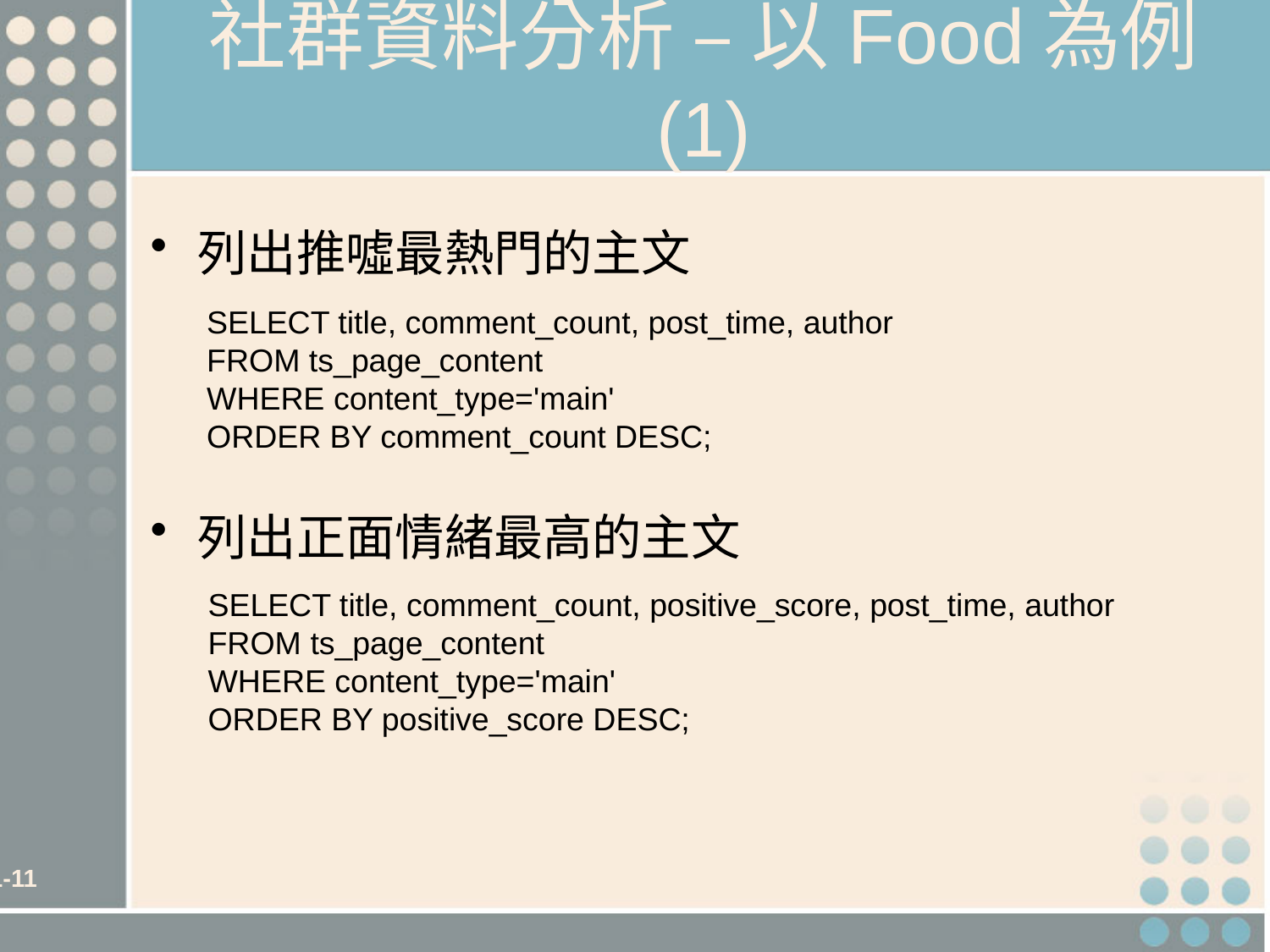

# 社群資料分析 – 以Food為例 (1)
列出推噓最熱門的主文

列出正面情緒最高的主文
SELECT title, comment_count, post_time, author
FROM ts_page_content
WHERE content_type='main'
ORDER BY comment_count DESC;
SELECT title, comment_count, positive_score, post_time, author
FROM ts_page_content
WHERE content_type='main'
ORDER BY positive_score DESC;